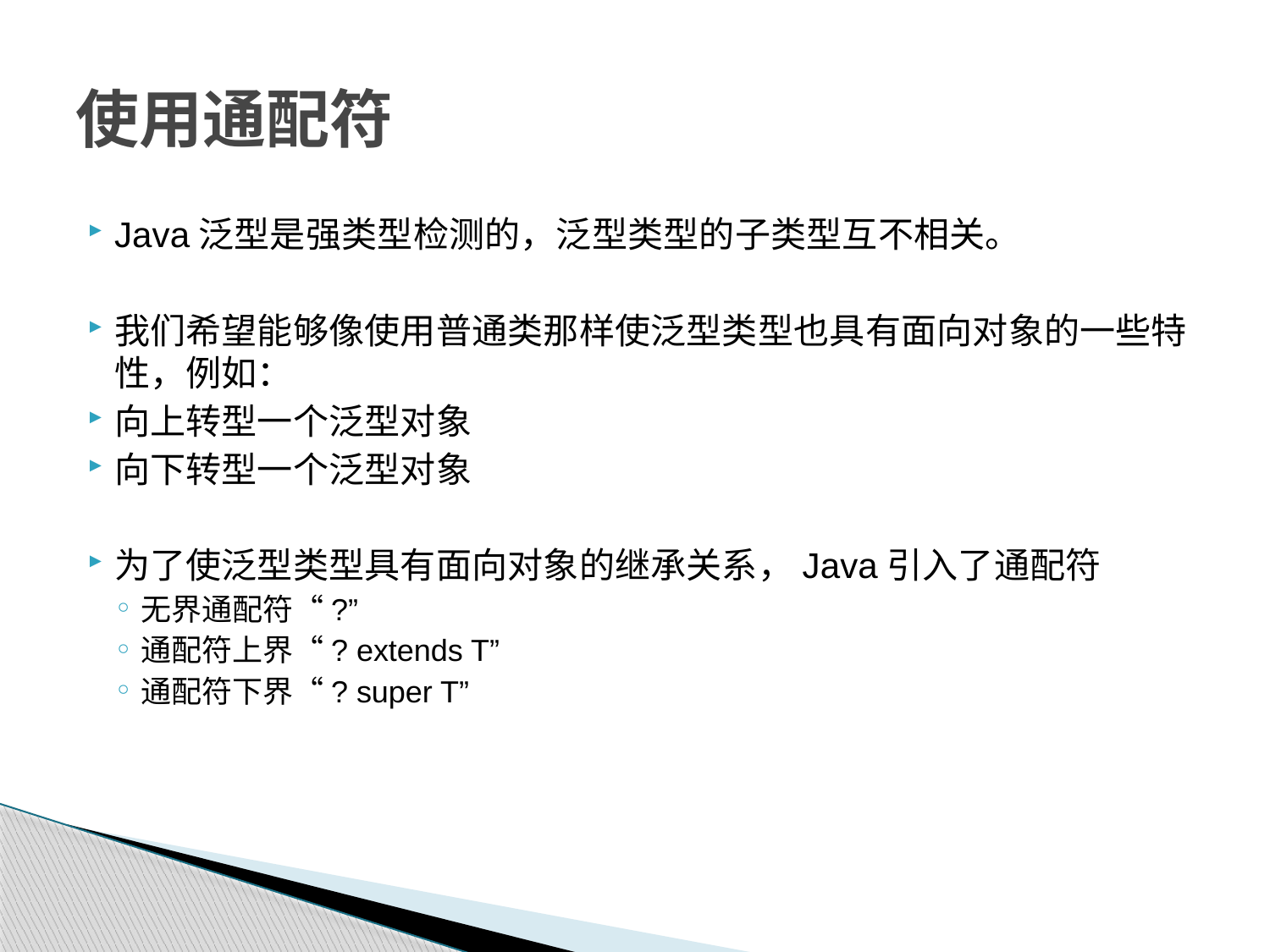

# 使用通配符
Java泛型是强类型检测的，泛型类型的子类型互不相关。

我们希望能够像使用普通类那样使泛型类型也具有面向对象的一些特性，例如：
向上转型一个泛型对象
向下转型一个泛型对象

为了使泛型类型具有面向对象的继承关系，Java引入了通配符
无界通配符“?”
通配符上界“? extends T”
通配符下界“? super T”